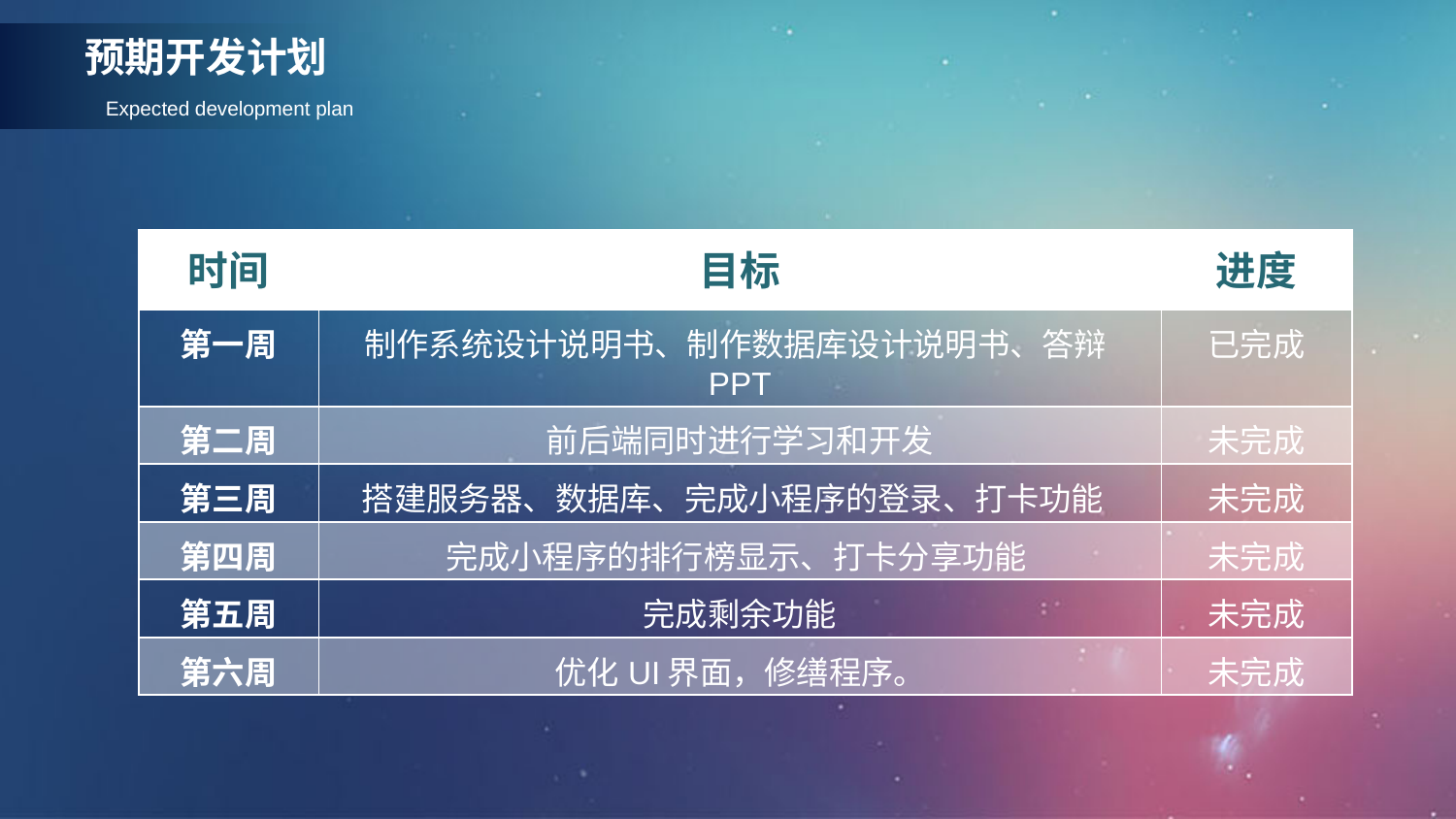

预期开发计划
Expected development plan
| 时间 | 目标 | 进度 |
| --- | --- | --- |
| 第一周 | 制作系统设计说明书、制作数据库设计说明书、答辩PPT | 已完成 |
| 第二周 | 前后端同时进行学习和开发 | 未完成 |
| 第三周 | 搭建服务器、数据库、完成小程序的登录、打卡功能 | 未完成 |
| 第四周 | 完成小程序的排行榜显示、打卡分享功能 | 未完成 |
| 第五周 | 完成剩余功能 | 未完成 |
| 第六周 | 优化UI界面，修缮程序。 | 未完成 |